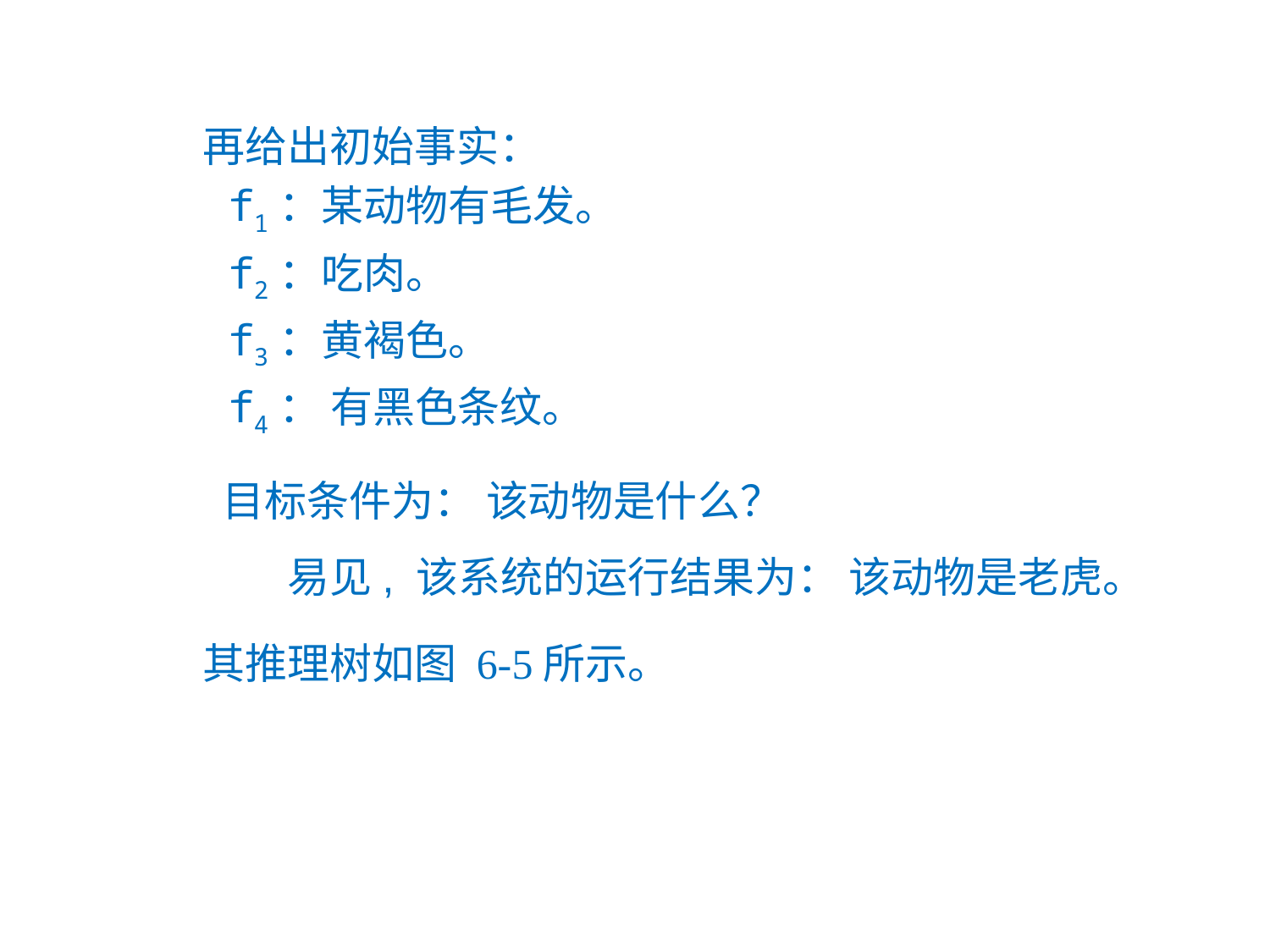

再给出初始事实：
 f1：某动物有毛发。
 f2：吃肉。
 f3：黄褐色。
 f4： 有黑色条纹。
 目标条件为： 该动物是什么？
　　易见, 该系统的运行结果为： 该动物是老虎。
其推理树如图 6-5所示。